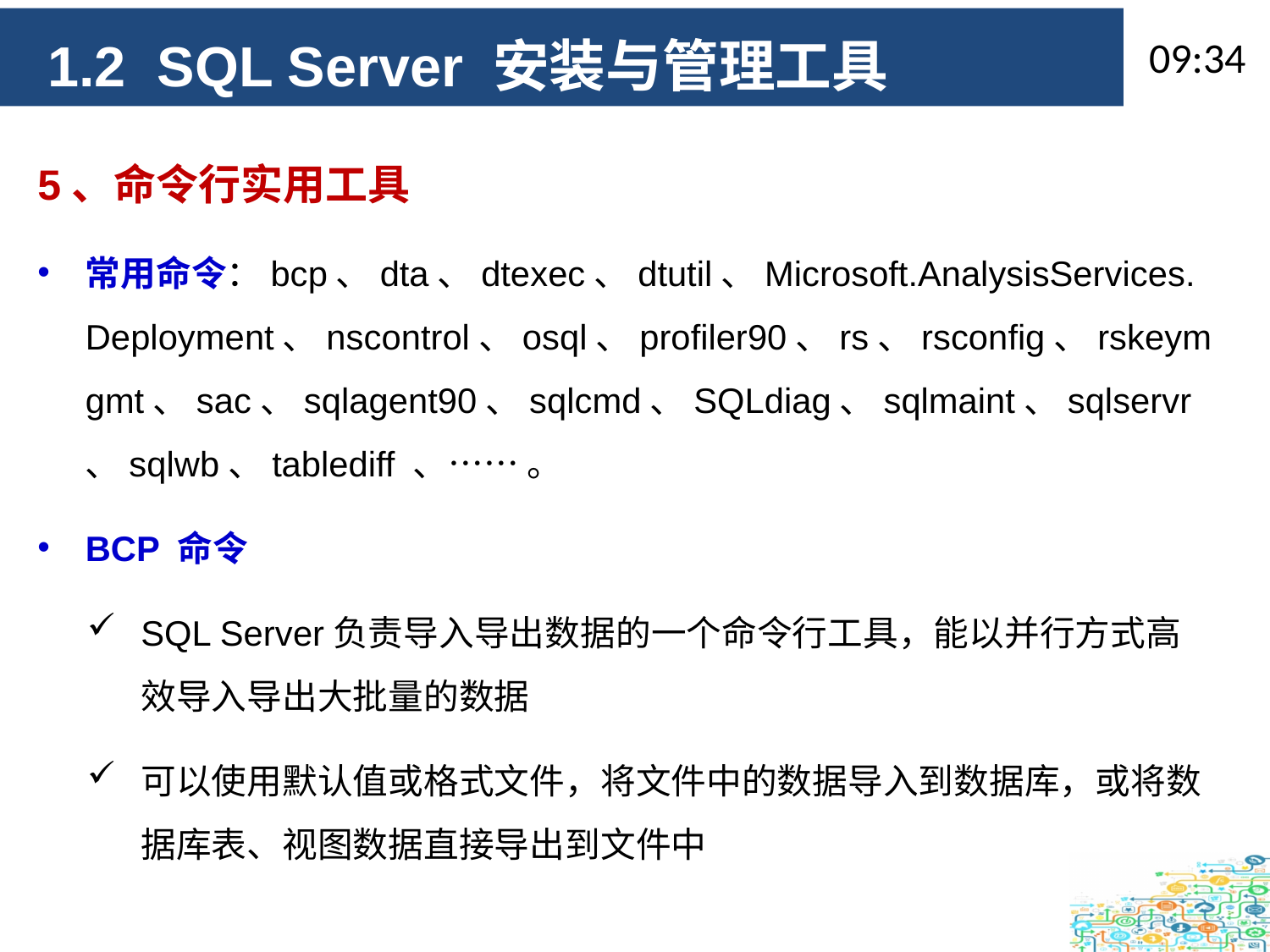

1.2  SQL Server 安装与管理工具
09:34
5、命令行实用工具
常用命令：bcp、dta、dtexec、dtutil、Microsoft.AnalysisServices. Deployment、nscontrol、osql、profiler90、rs、rsconfig、rskeymgmt、sac、sqlagent90、sqlcmd、SQLdiag、sqlmaint、sqlservr、sqlwb、tablediff 、…… 。
BCP 命令
SQL Server负责导入导出数据的一个命令行工具，能以并行方式高效导入导出大批量的数据
可以使用默认值或格式文件，将文件中的数据导入到数据库，或将数据库表、视图数据直接导出到文件中